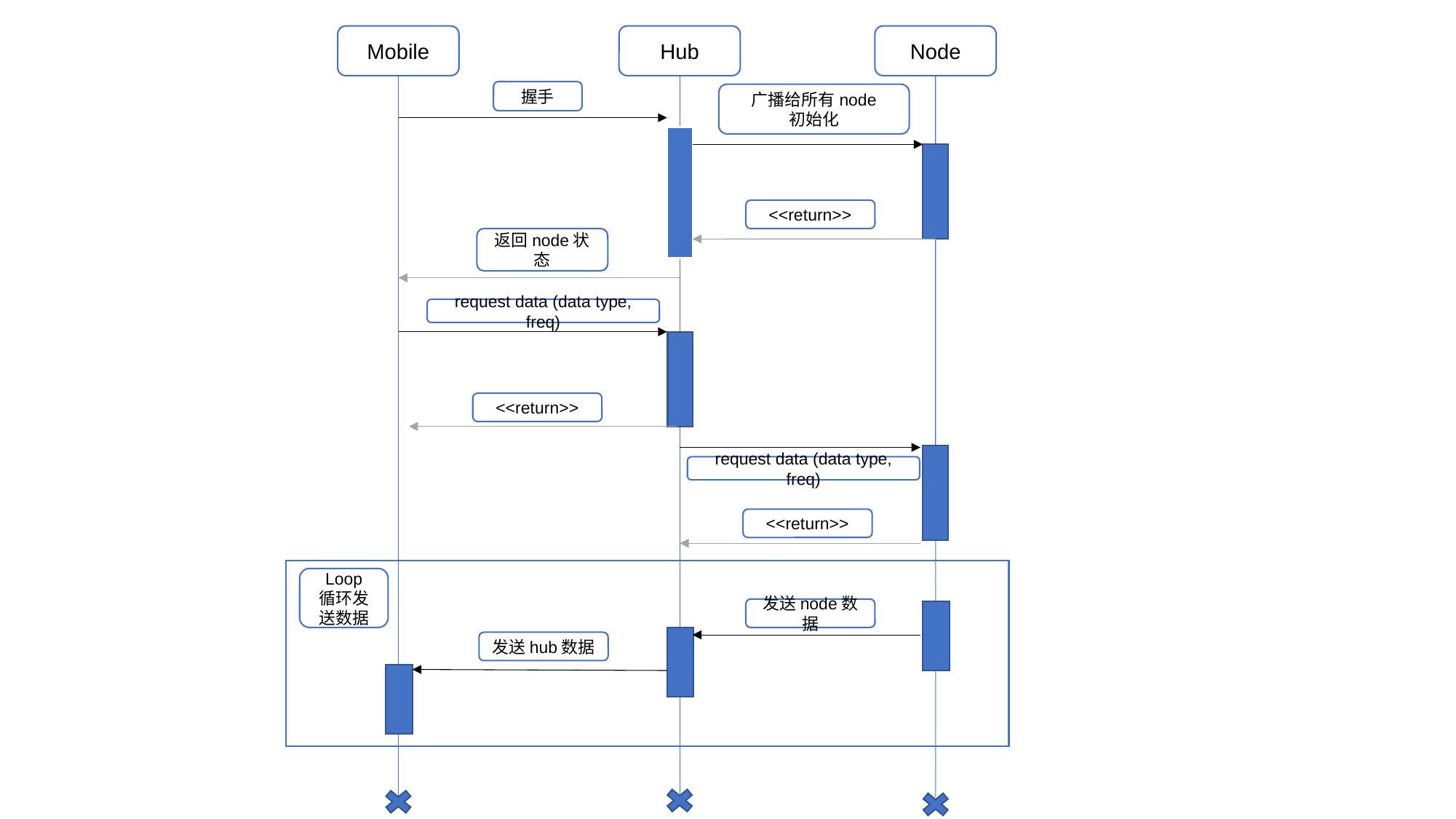

Mobile
Hub
Node
握手
广播给所有node
初始化

<<return>>
返回node状态
request data (data type, freq)

<<return>>

request data (data type, freq)
<<return>>

Loop
循环发送数据
发送node数据

发送hub数据